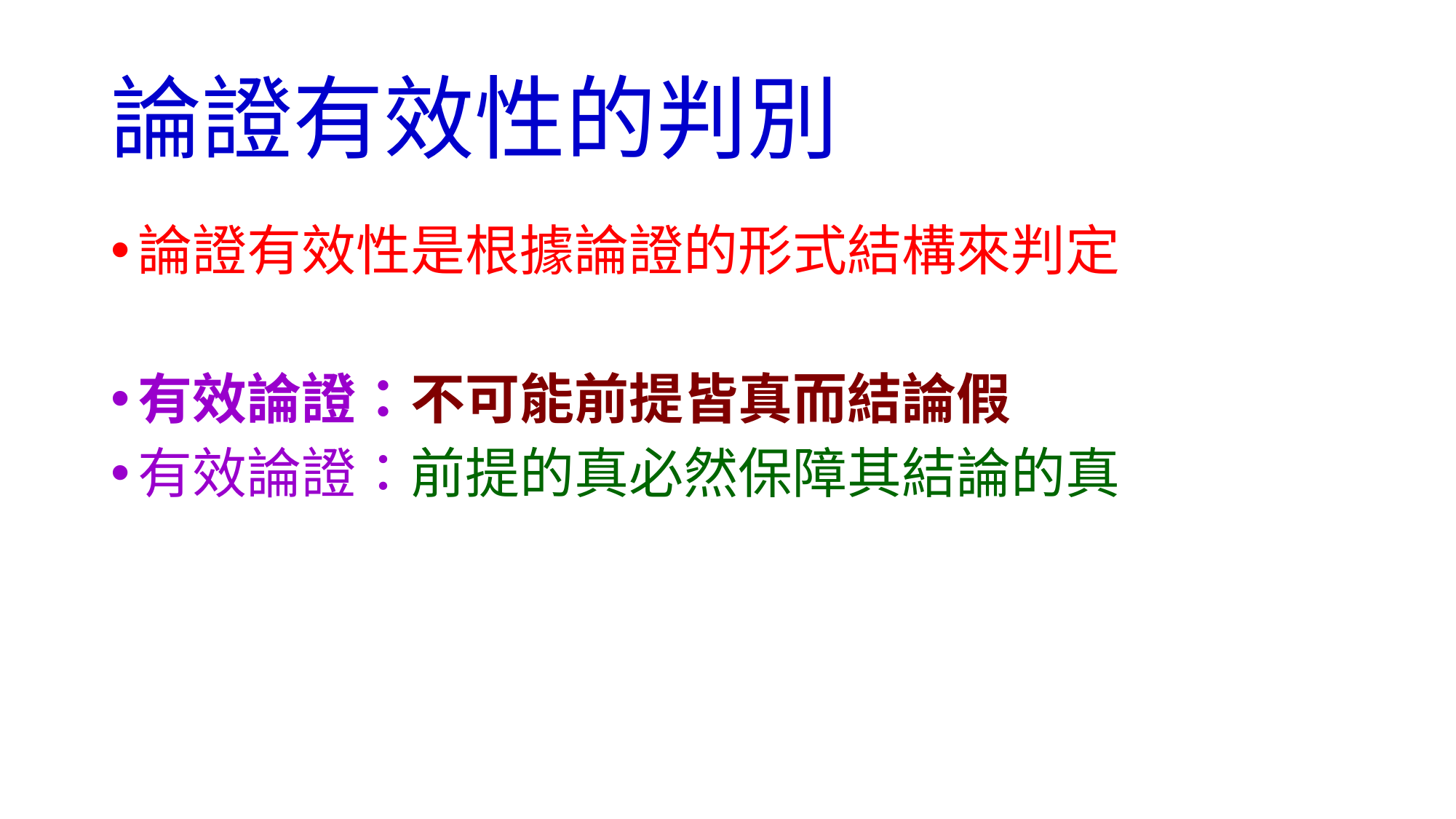

# 論證有效性的判別
論證有效性是根據論證的形式結構來判定

有效論證：不可能前提皆真而結論假
有效論證：前提的真必然保障其結論的真